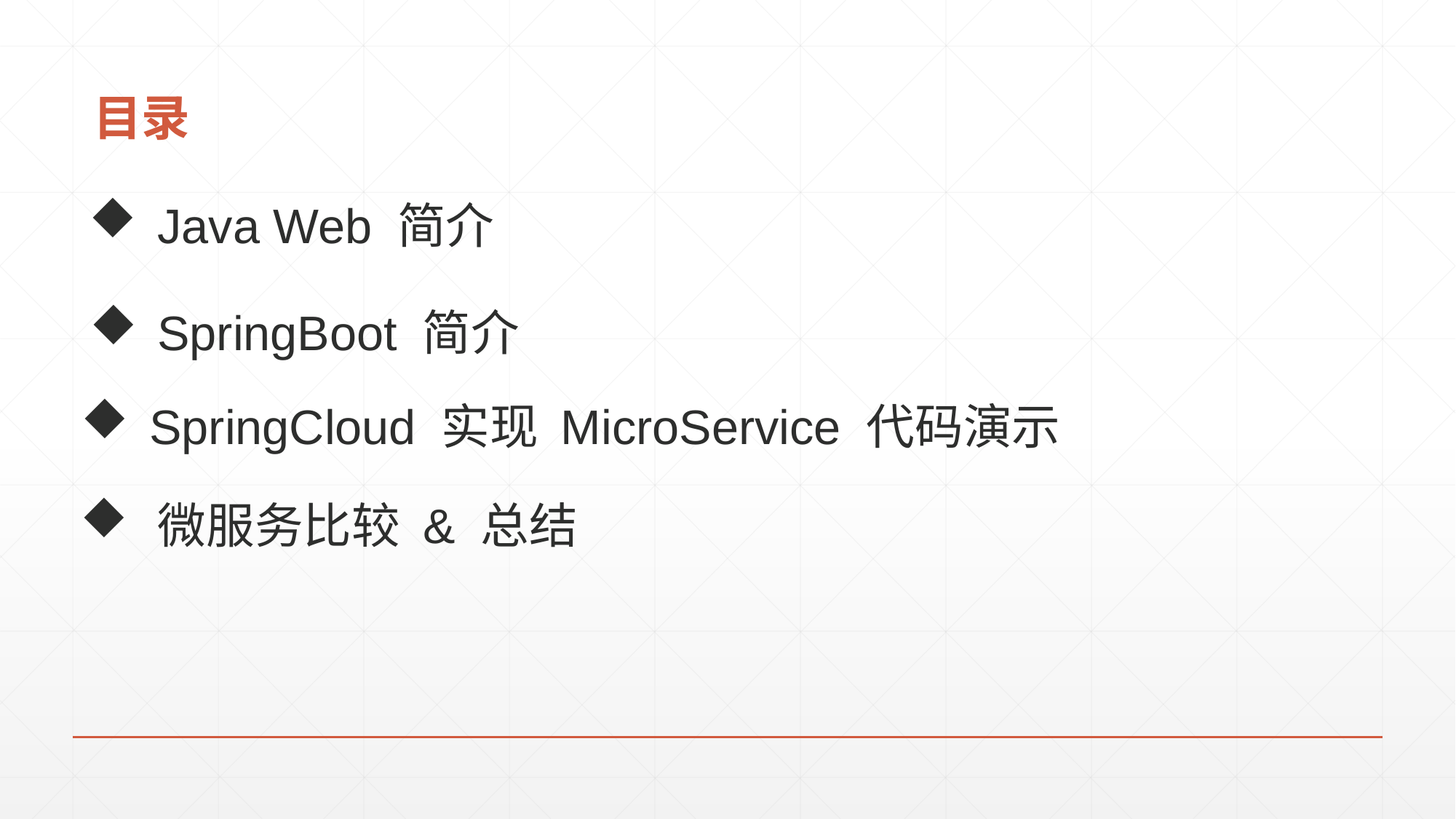

# 目录
 Java Web 简介
 SpringBoot 简介

 SpringCloud 实现 MicroService 代码演示
 微服务比较 & 总结